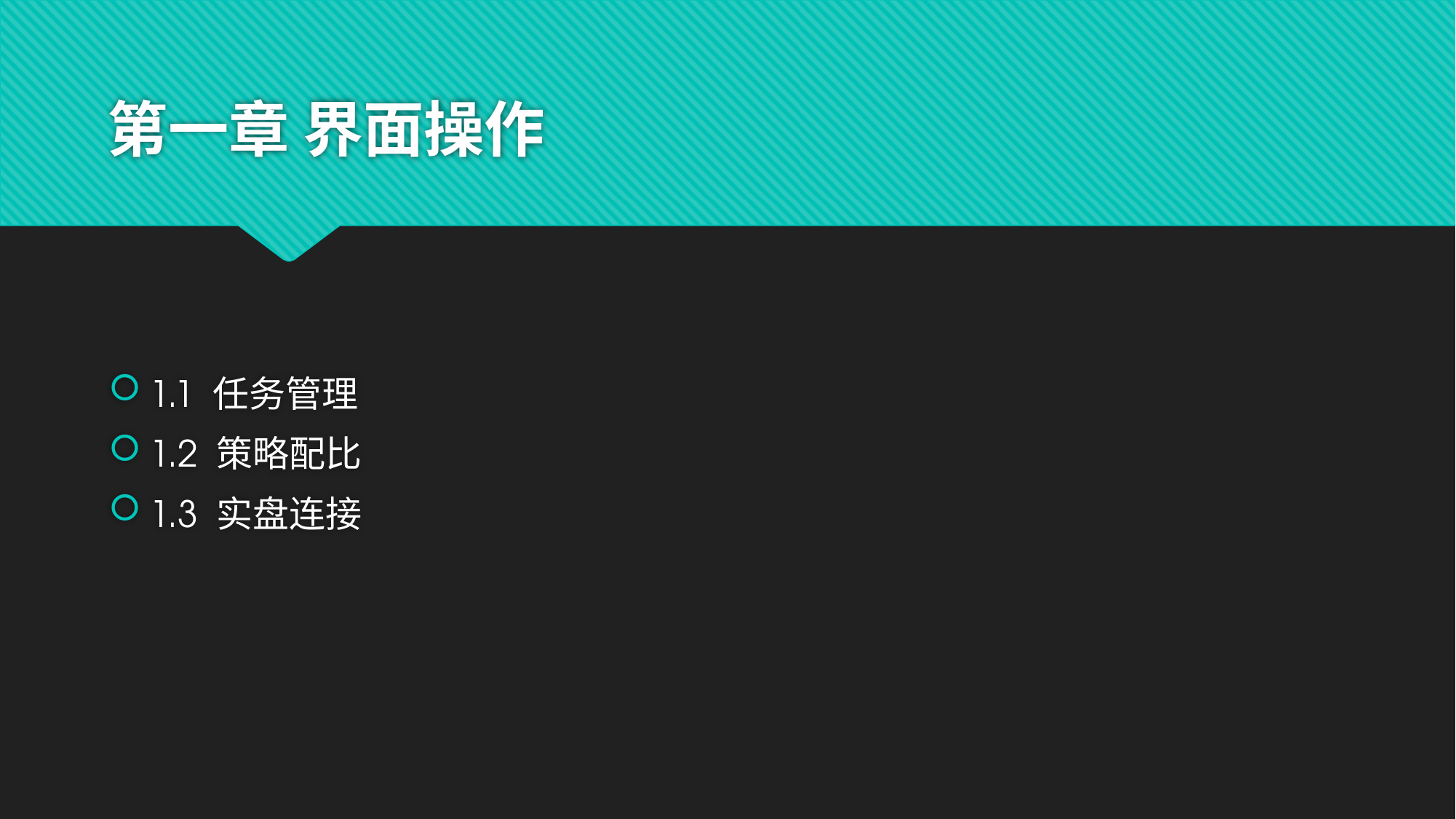

# 第一章 界面操作
1.1 任务管理
1.2 策略配比
1.3 实盘连接